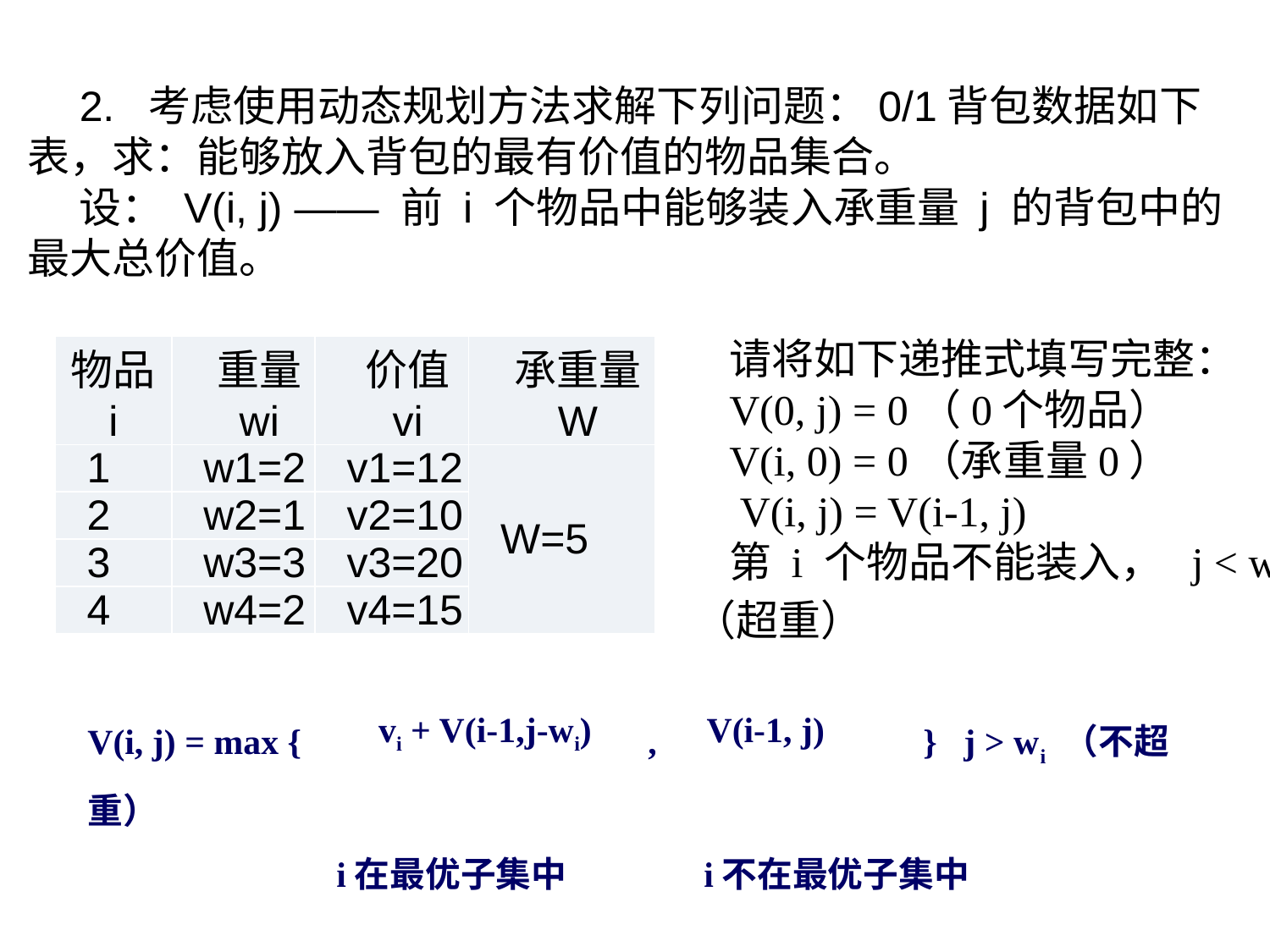

2.  考虑使用动态规划方法求解下列问题：0/1背包数据如下表，求：能够放入背包的最有价值的物品集合。
设： V(i, j) —— 前 i 个物品中能够装入承重量 j 的背包中的最大总价值。
请将如下递推式填写完整：
V(0, j) = 0（0个物品）
V(i, 0) = 0（承重量0）
 V(i, j) = V(i-1, j)
第 i 个物品不能装入，  j < wi  （超重）

| 物品 i | 重量 wi | 价值 vi | 承重量 W |
| --- | --- | --- | --- |
| 1 | w1=2 | v1=12 | W=5 |
| 2 | w2=1 | v2=10 |  |
| 3 | w3=3 | v3=20 |  |
| 4 | w4=2 | v4=15 |  |
V(i, j) = max {                                       ,                              }   j > wi （不超重）
                            i在最优子集中                i不在最优子集中
 vi + V(i-1,j-wi)             V(i-1, j)